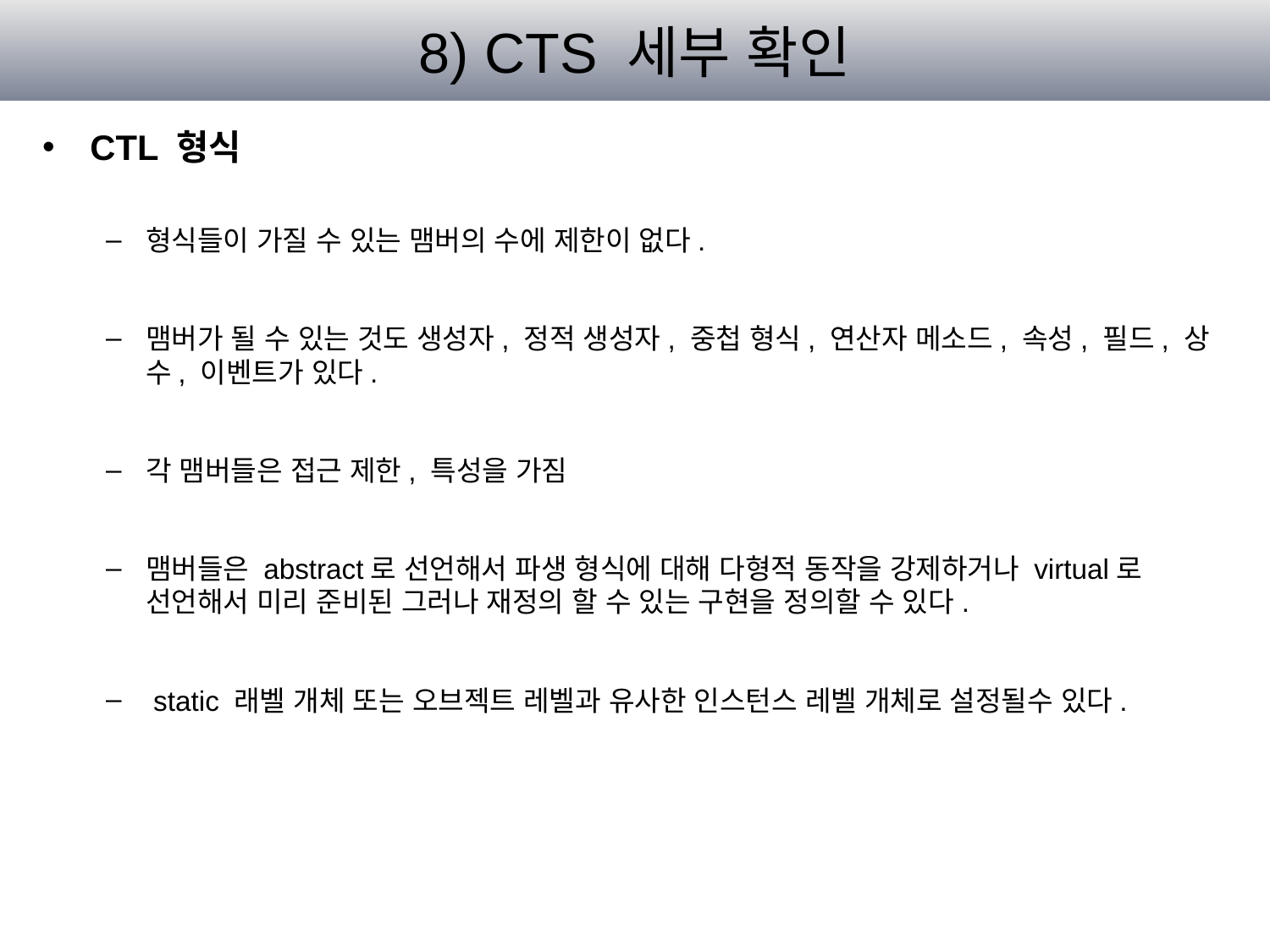

# 8) CTS 세부 확인
CTL 형식

형식들이 가질 수 있는 맴버의 수에 제한이 없다.

맴버가 될 수 있는 것도 생성자, 정적 생성자, 중첩 형식, 연산자 메소드, 속성, 필드, 상수, 이벤트가 있다.

각 맴버들은 접근 제한, 특성을 가짐

맴버들은 abstract로 선언해서 파생 형식에 대해 다형적 동작을 강제하거나 virtual로 선언해서 미리 준비된 그러나 재정의 할 수 있는 구현을 정의할 수 있다.

 static 래벨 개체 또는 오브젝트 레벨과 유사한 인스턴스 레벨 개체로 설정될수 있다.